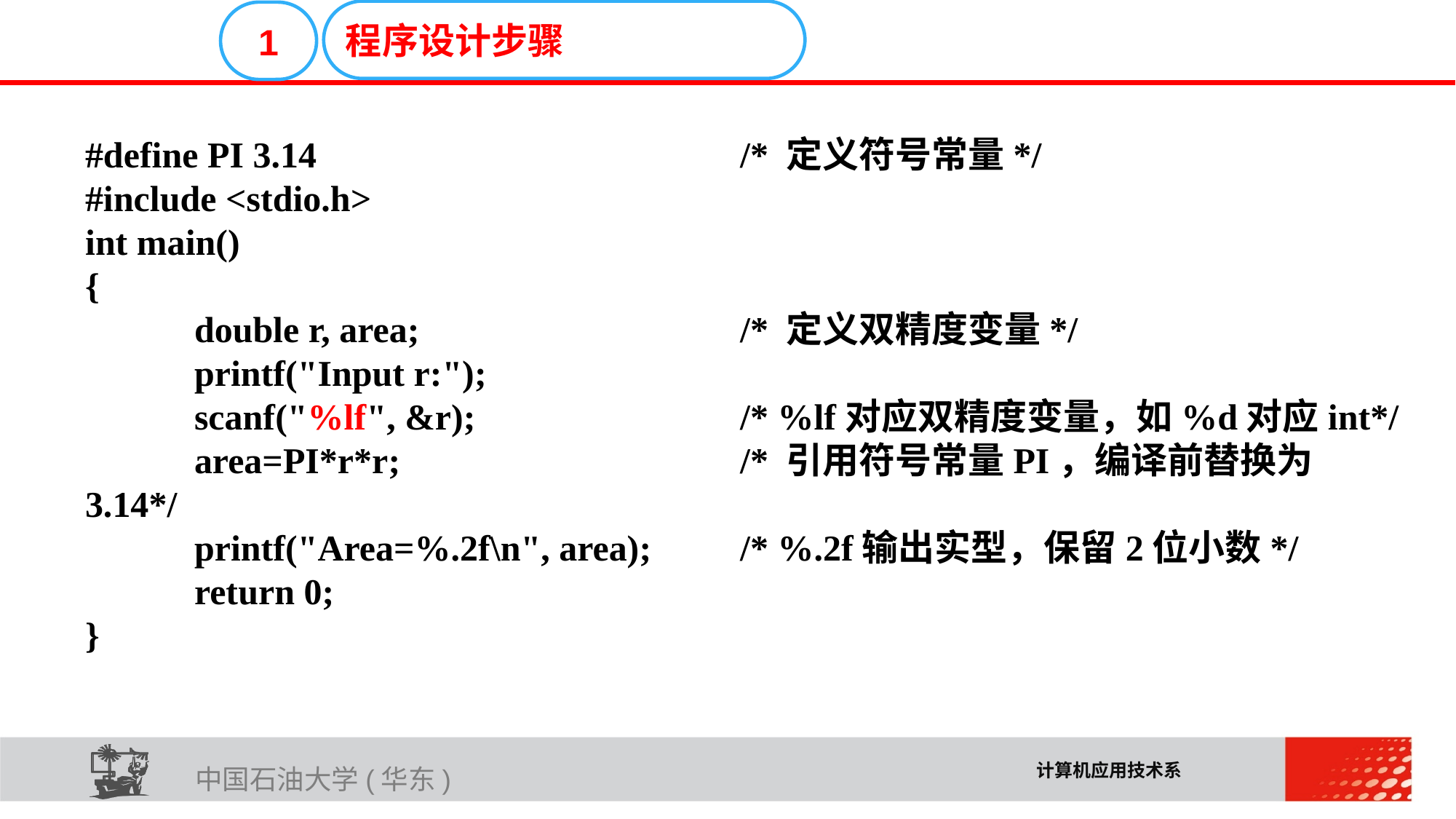

E6636B02012BD195C019CE06C16E30F4C33D02E32711A616D0819A1A3DEC08F98FFCE503BC41BA966B45D6F0472B73A72FC0F2BE2AA537FE6A04217657FCC2FDBF2DB6715F2B3FB871C24A61410
程序设计步骤
1
#define PI 3.14				/* 定义符号常量*/
#include <stdio.h>
int main()
{
	double r, area;			/* 定义双精度变量*/
	printf("Input r:");
	scanf("%lf", &r);			/* %lf对应双精度变量，如%d对应int*/
	area=PI*r*r;				/* 引用符号常量PI，编译前替换为3.14*/
	printf("Area=%.2f\n", area);	/* %.2f输出实型，保留2位小数*/
	return 0;
}

7